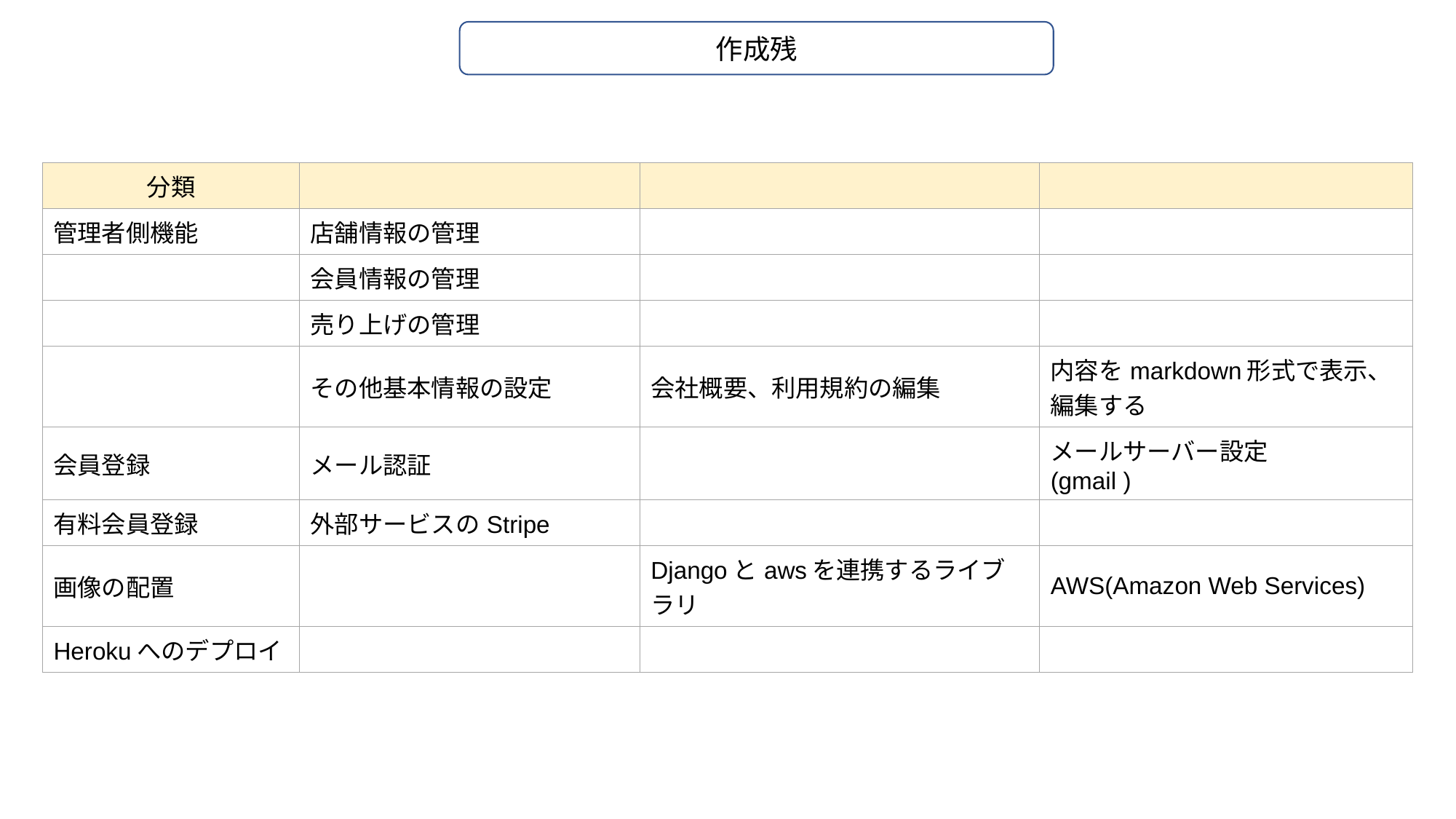

作成残
| 分類 |  |  |  |
| --- | --- | --- | --- |
| 管理者側機能 | 店舗情報の管理 |  |  |
|  | 会員情報の管理 |  |  |
|  | 売り上げの管理 |  |  |
|  | その他基本情報の設定 | 会社概要、利用規約の編集 | 内容をmarkdown形式で表示、編集する |
| 会員登録 | メール認証 |  | メールサーバー設定 (gmail ) |
| 有料会員登録 | 外部サービスのStripe |  |  |
| 画像の配置 |  | Djangoとawsを連携するライブラリ | AWS(Amazon Web Services) |
| Herokuへのデプロイ |  |  |  |